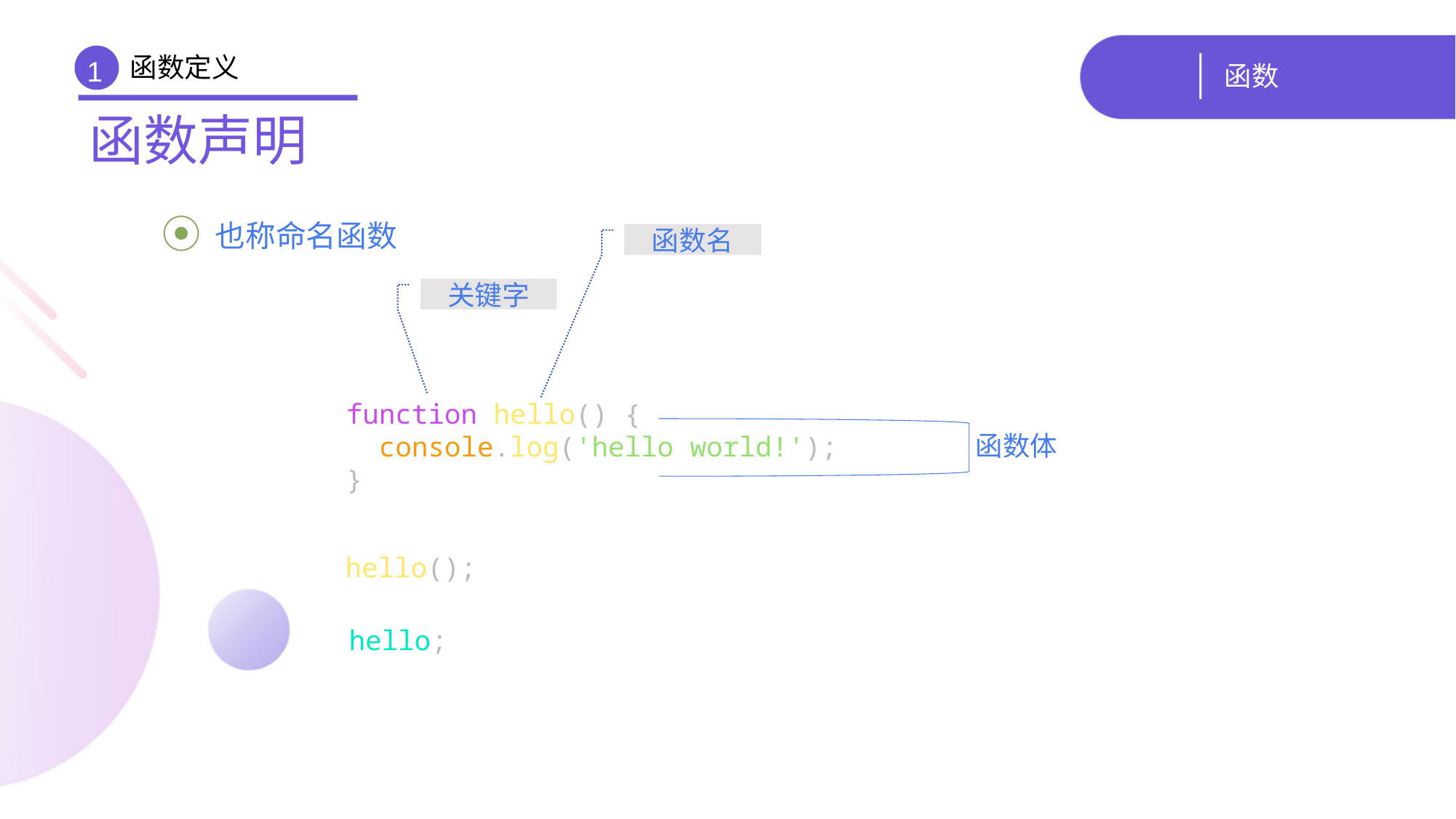

函数定义
# 函数
1
函数声明
 也称命名函数

函数名
关键字
function hello() {
  console.log('hello world!');
}

函数体
hello();
hello;